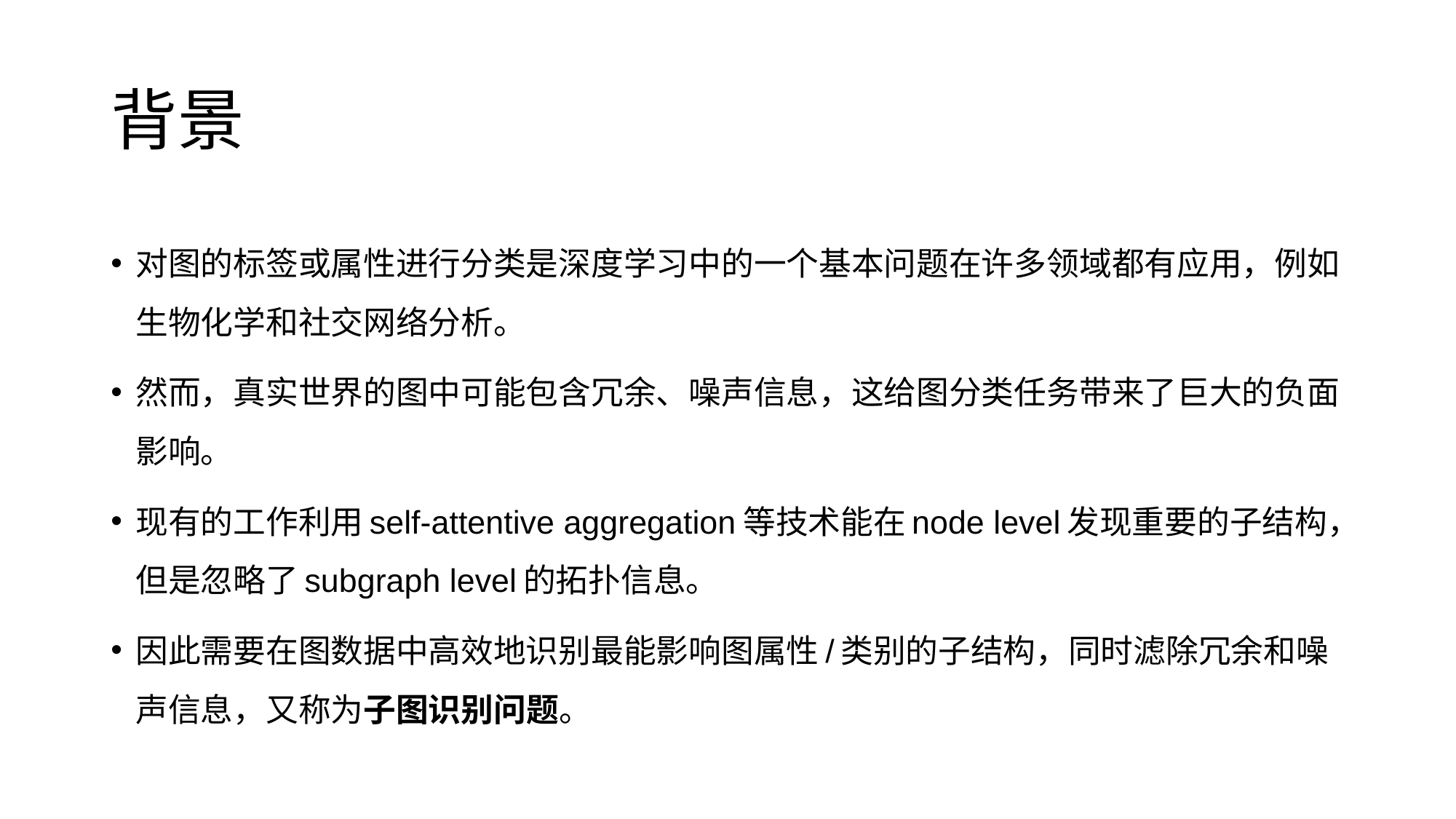

# 背景
对图的标签或属性进行分类是深度学习中的一个基本问题在许多领域都有应用，例如生物化学和社交网络分析。
然而，真实世界的图中可能包含冗余、噪声信息，这给图分类任务带来了巨大的负面影响。
现有的工作利用self-attentive aggregation等技术能在node level发现重要的子结构，但是忽略了subgraph level的拓扑信息。
因此需要在图数据中高效地识别最能影响图属性/类别的子结构，同时滤除冗余和噪声信息，又称为子图识别问题。